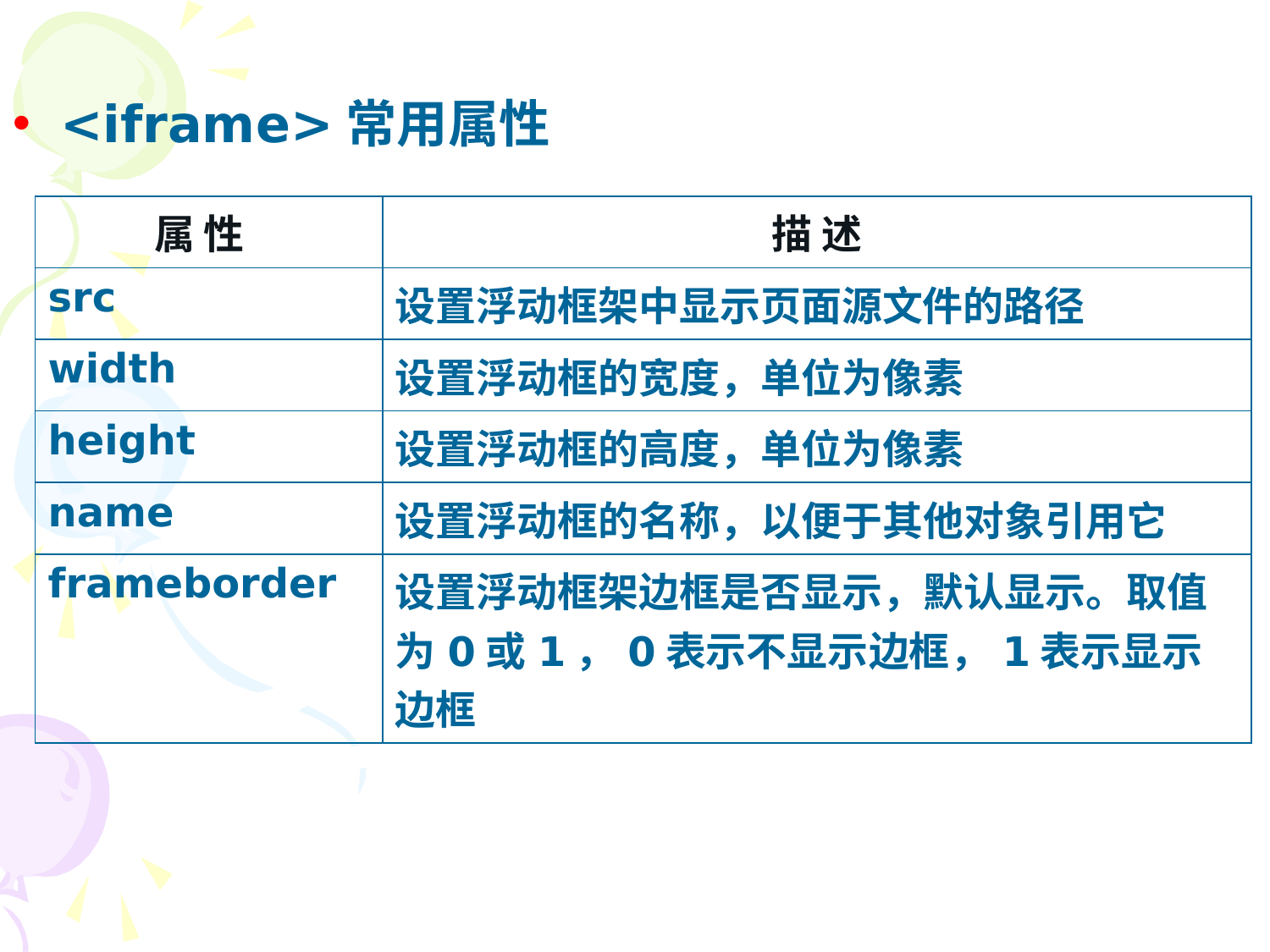

#
<iframe>常用属性
| 属 性 | 描 述 |
| --- | --- |
| src | 设置浮动框架中显示页面源文件的路径 |
| width | 设置浮动框的宽度，单位为像素 |
| height | 设置浮动框的高度，单位为像素 |
| name | 设置浮动框的名称，以便于其他对象引用它 |
| frameborder | 设置浮动框架边框是否显示，默认显示。取值为0或1，0表示不显示边框，1表示显示边框 |